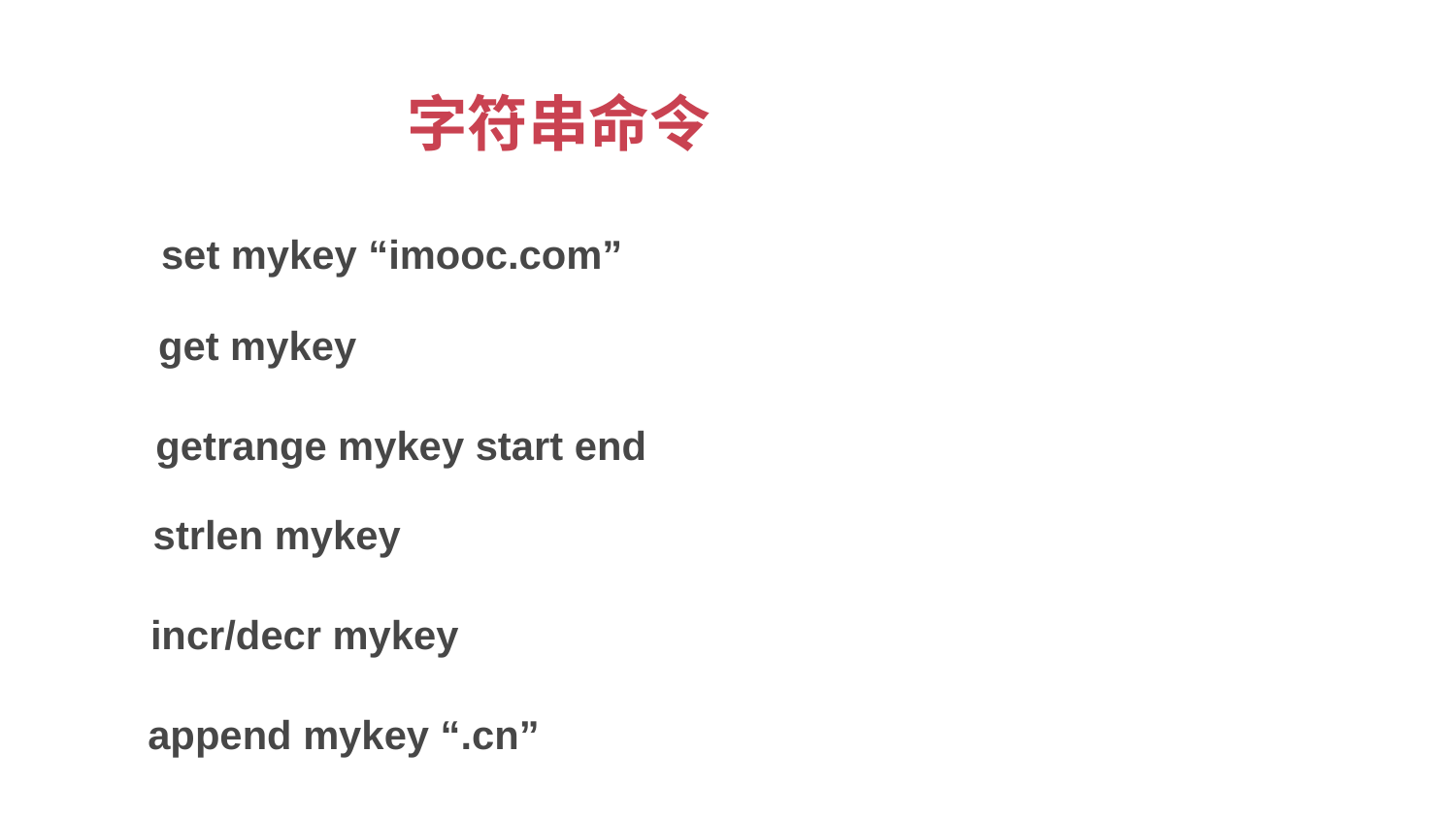

字符串命令
set mykey “imooc.com”
get mykey
getrange mykey start end
strlen mykey
incr/decr mykey
append mykey “.cn”